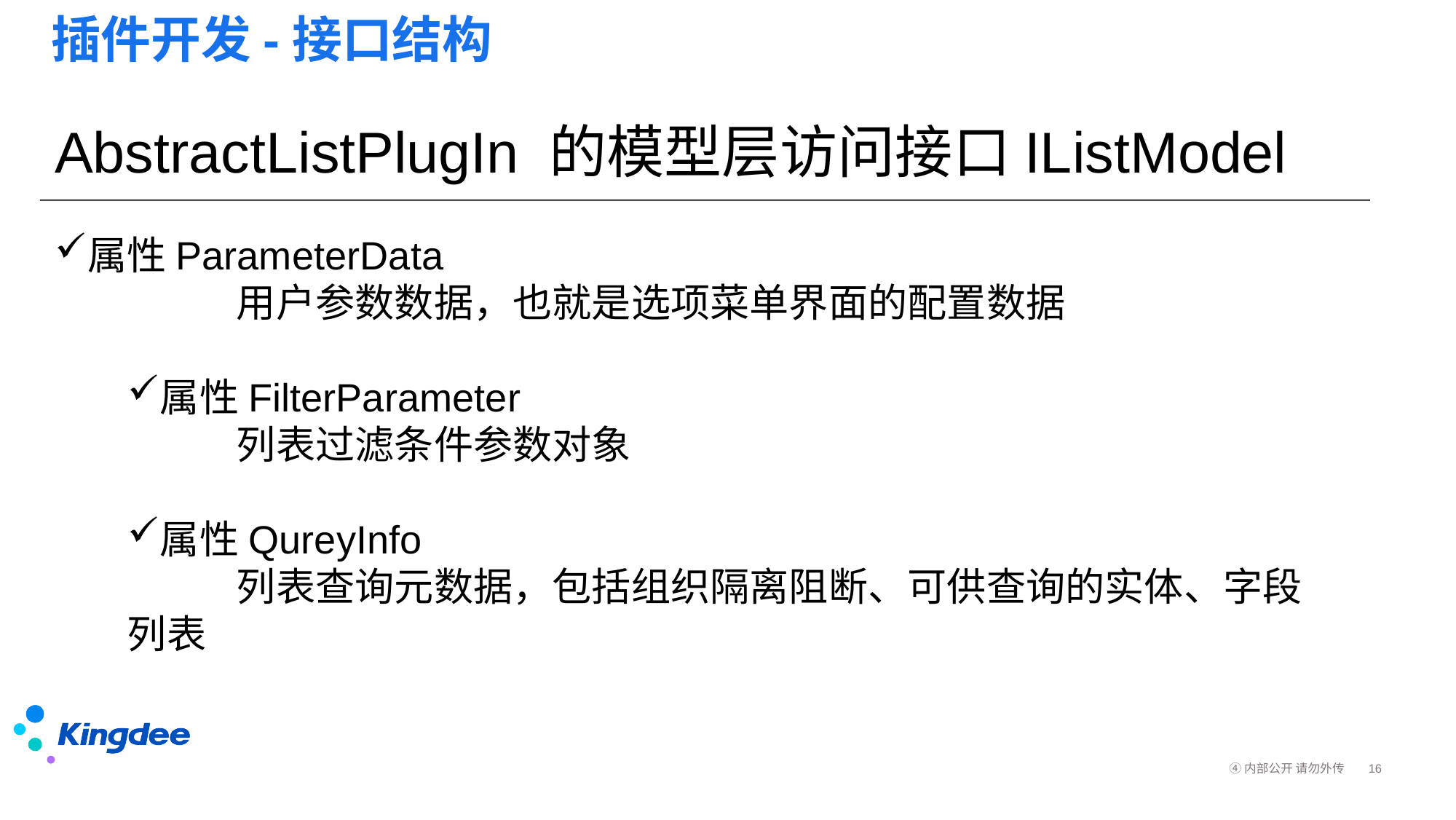

# 插件开发-接口结构
AbstractListPlugIn 的模型层访问接口IListModel

属性ParameterData
	用户参数数据，也就是选项菜单界面的配置数据

属性FilterParameter
	列表过滤条件参数对象

属性QureyInfo
	列表查询元数据，包括组织隔离阻断、可供查询的实体、字段列表